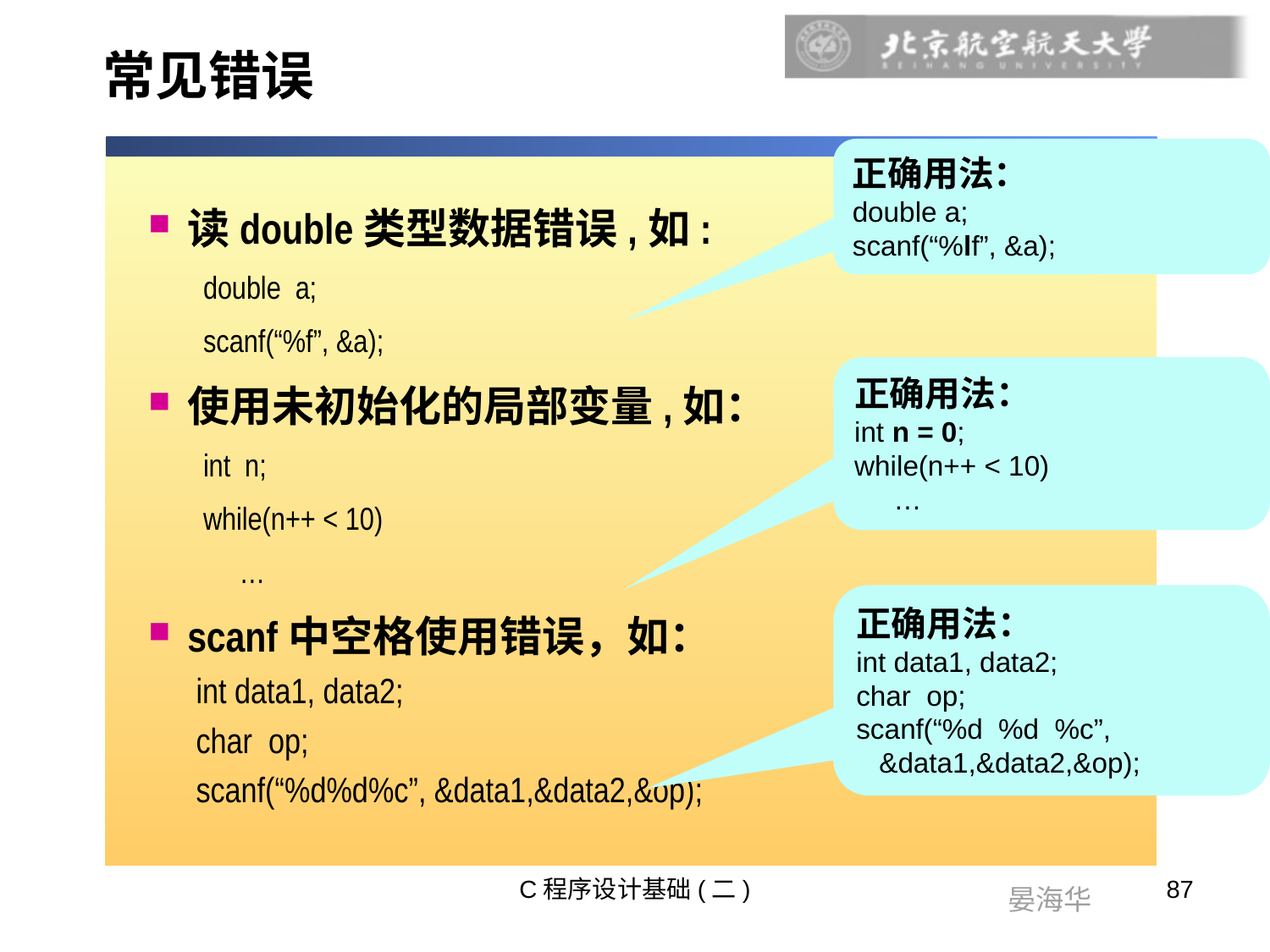

# 常见错误
正确用法：
double a;
scanf(“%lf”, &a);
读double类型数据错误,如:
double  a;
scanf(“%f”, &a);
使用未初始化的局部变量,如：
int  n;
while(n++ < 10)
     …
scanf中空格使用错误，如：
int data1, data2;
char  op;
scanf(“%d%d%c”, &data1,&data2,&op);
正确用法：
int n = 0;
while(n++ < 10)
     …
正确用法：
int data1, data2;
char  op;
scanf(“%d  %d  %c”, &data1,&data2,&op);
C程序设计基础(二)
87